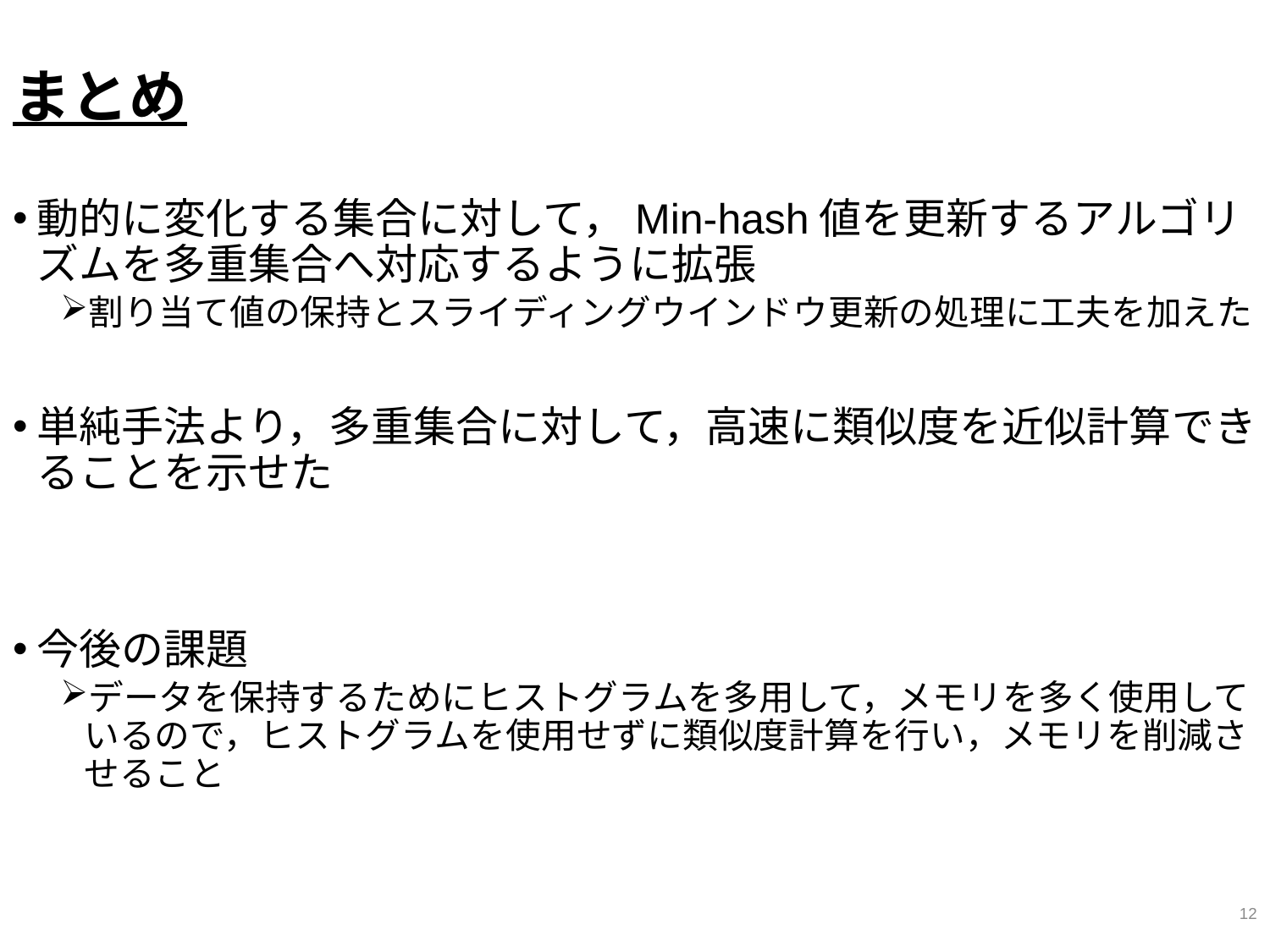

# まとめ
動的に変化する集合に対して，Min-hash値を更新するアルゴリズムを多重集合へ対応するように拡張
割り当て値の保持とスライディングウインドウ更新の処理に工夫を加えた

単純手法より，多重集合に対して，高速に類似度を近似計算できることを示せた

今後の課題
データを保持するためにヒストグラムを多用して，メモリを多く使用しているので，ヒストグラムを使用せずに類似度計算を行い，メモリを削減させること
12